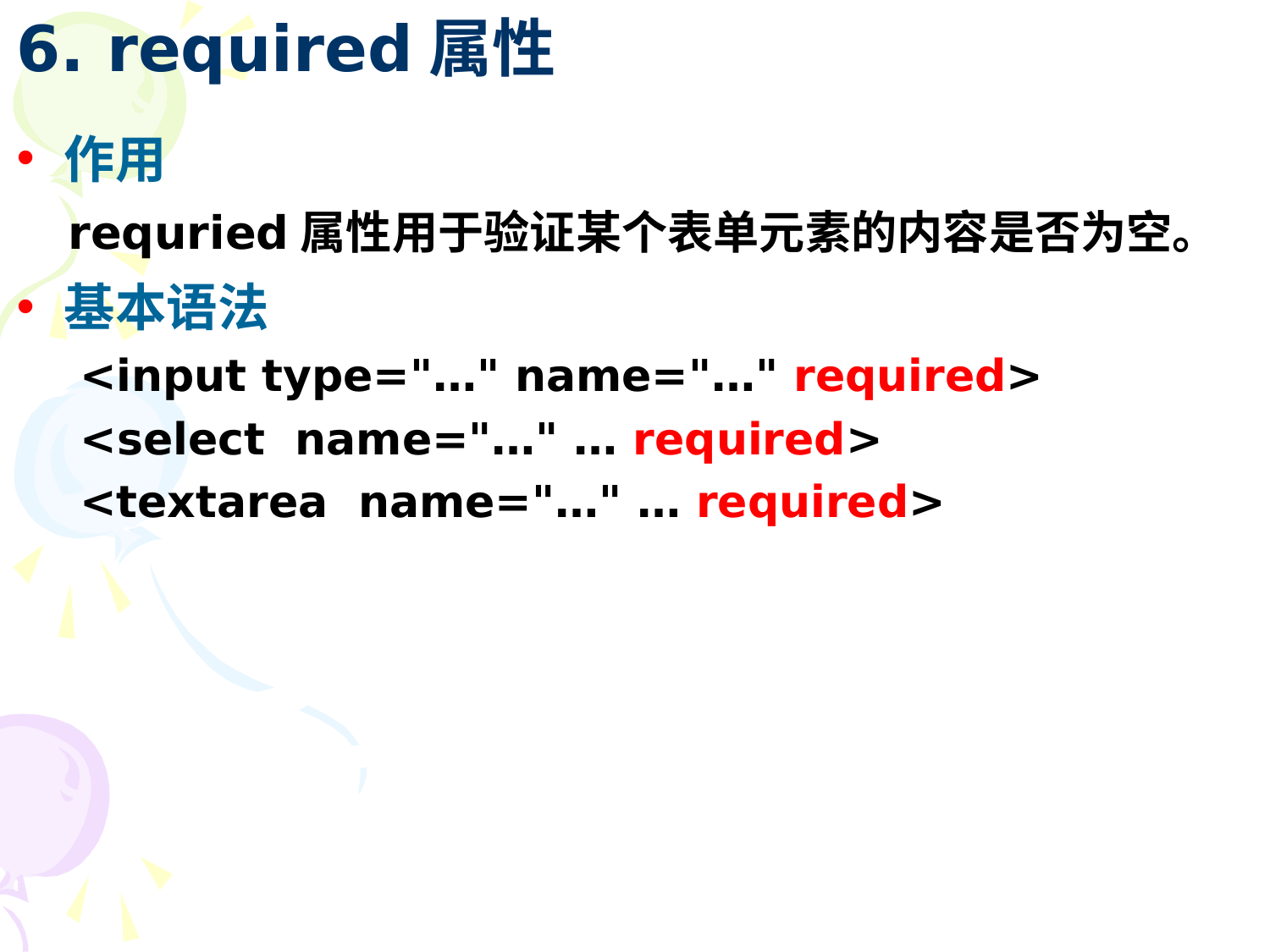

6. required属性
作用
   requried属性用于验证某个表单元素的内容是否为空。
基本语法
<input type="…" name="…" required>
<select  name="…" … required>
<textarea  name="…" … required>